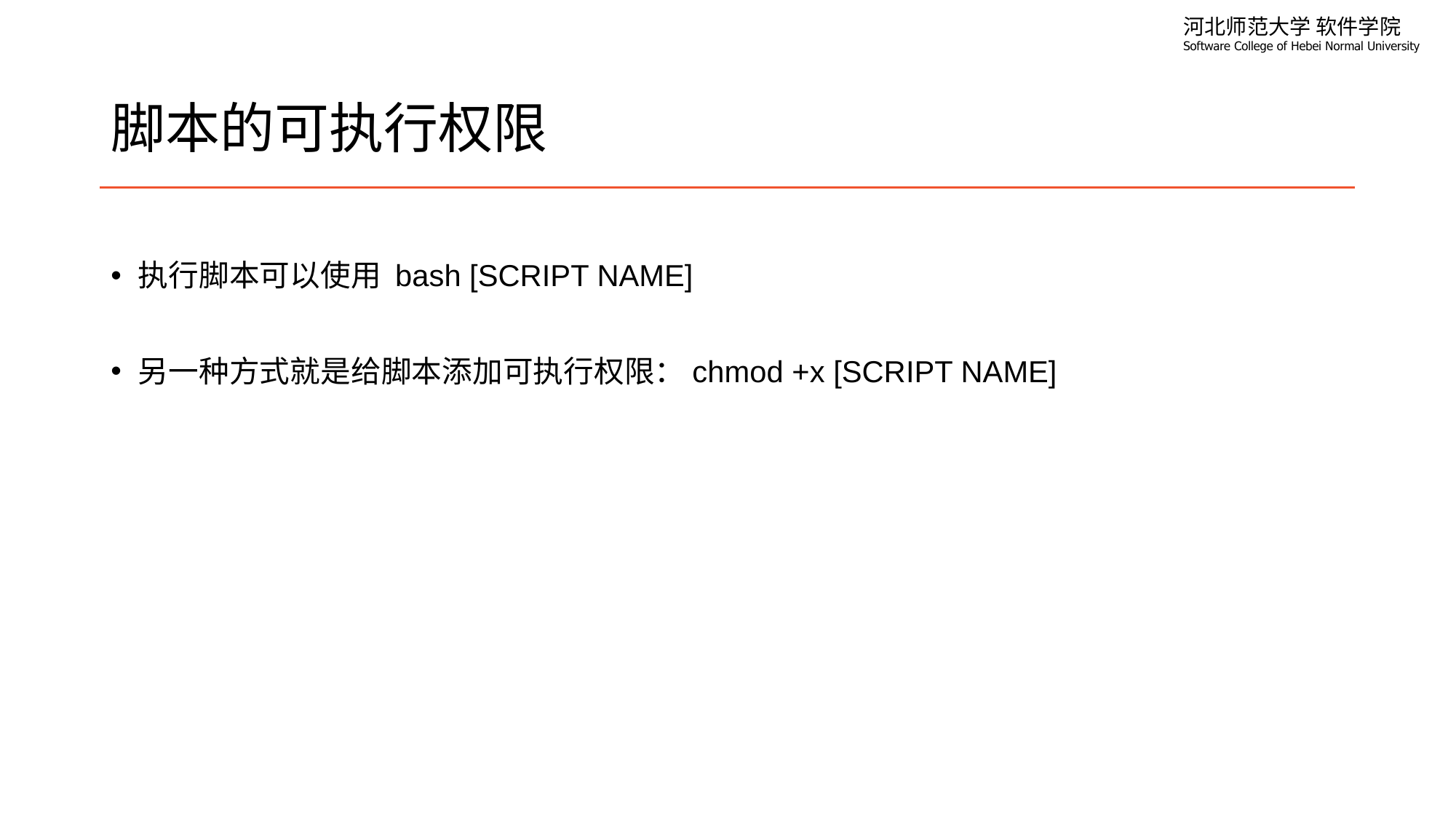

# 脚本的可执行权限

执行脚本可以使用 bash [SCRIPT NAME]

另一种方式就是给脚本添加可执行权限：chmod +x [SCRIPT NAME]